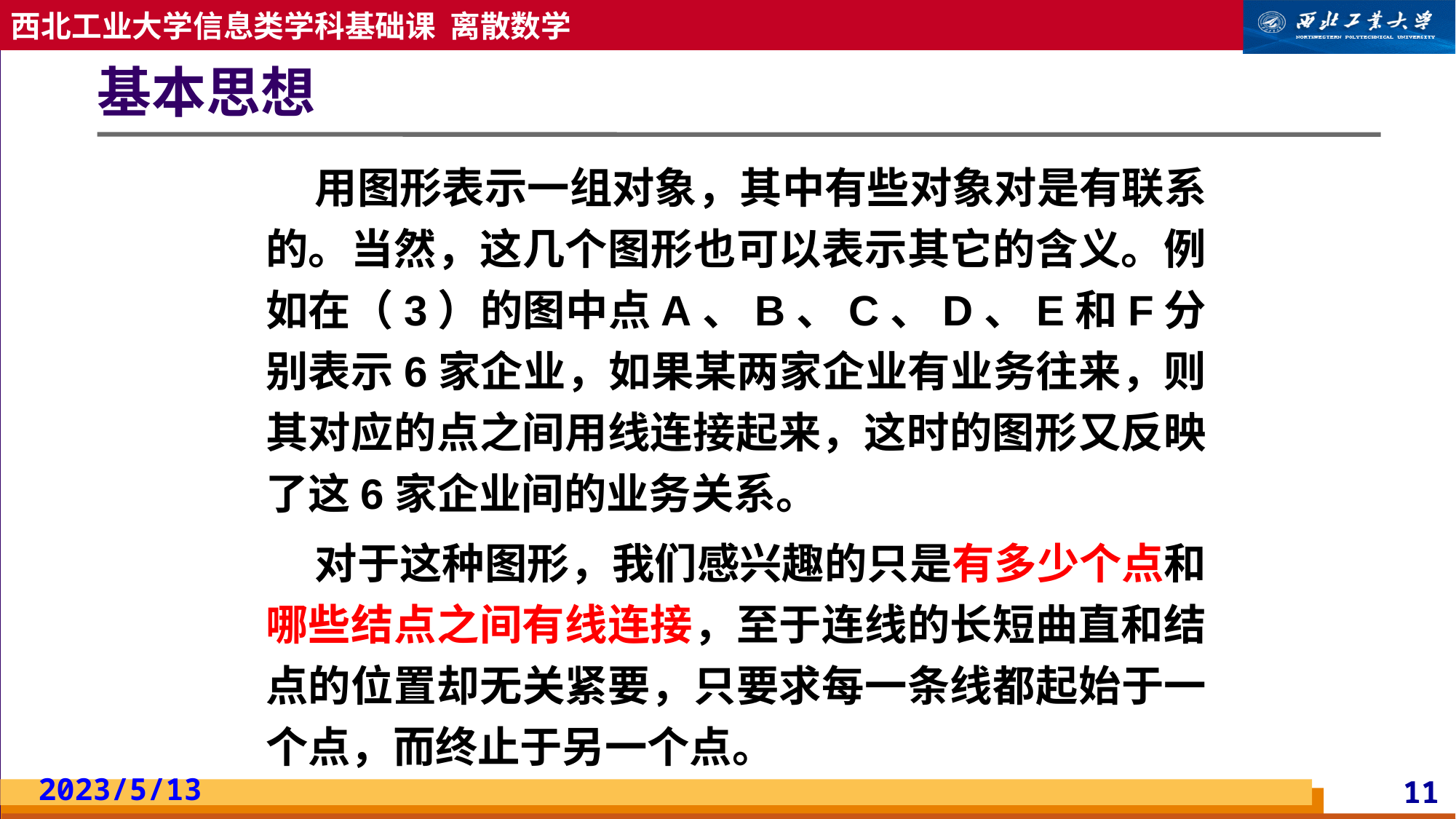

# 基本思想
    用图形表示一组对象，其中有些对象对是有联系的。当然，这几个图形也可以表示其它的含义。例如在（3）的图中点A、B、C、D、E和F分别表示6家企业，如果某两家企业有业务往来，则其对应的点之间用线连接起来，这时的图形又反映了这6家企业间的业务关系。
    对于这种图形，我们感兴趣的只是有多少个点和哪些结点之间有线连接，至于连线的长短曲直和结点的位置却无关紧要，只要求每一条线都起始于一个点，而终止于另一个点。
2023/5/13